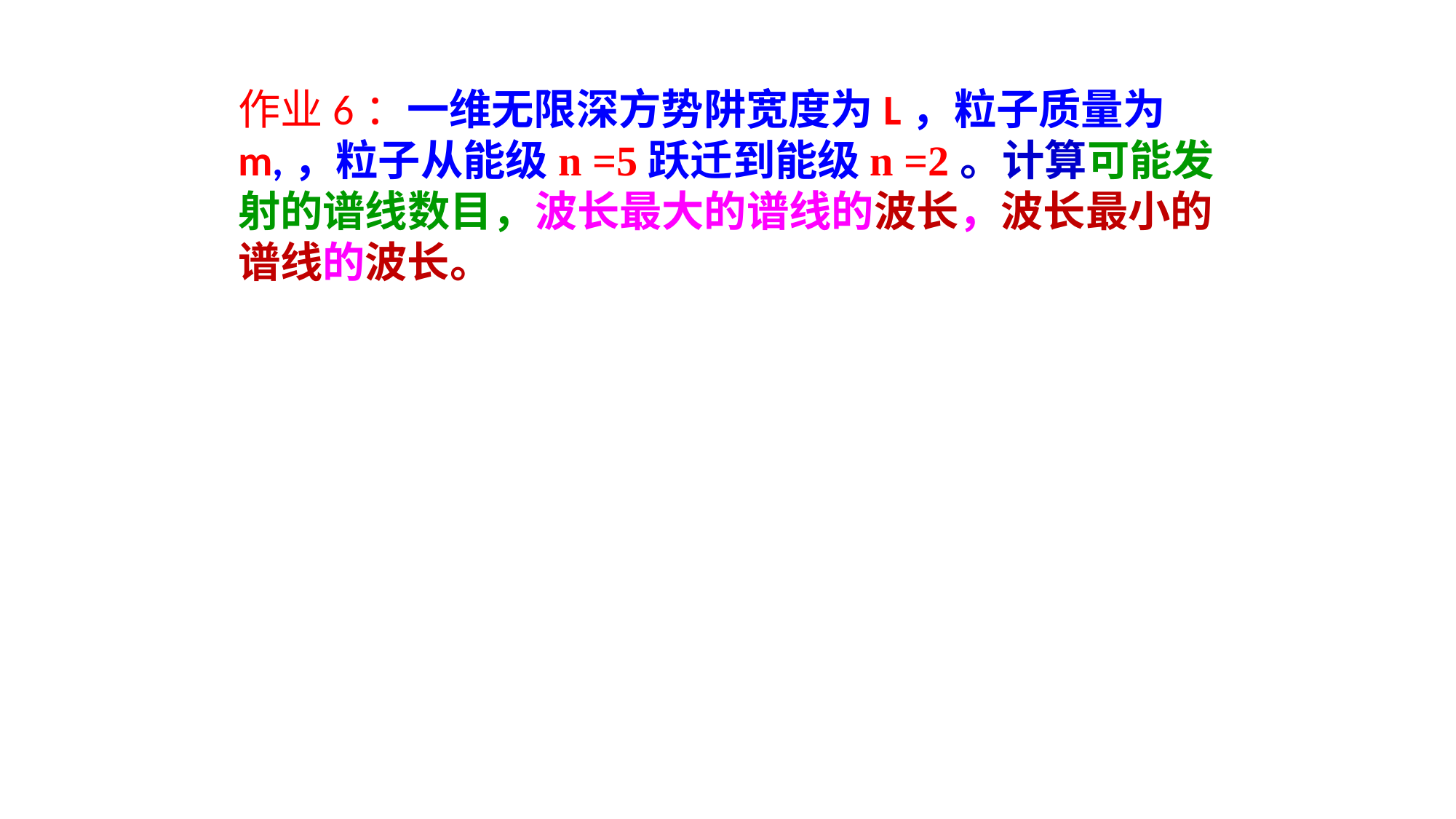

作业6：一维无限深方势阱宽度为L，粒子质量为m,，粒子从能级n =5跃迁到能级n =2。计算可能发射的谱线数目，波长最大的谱线的波长，波长最小的谱线的波长。